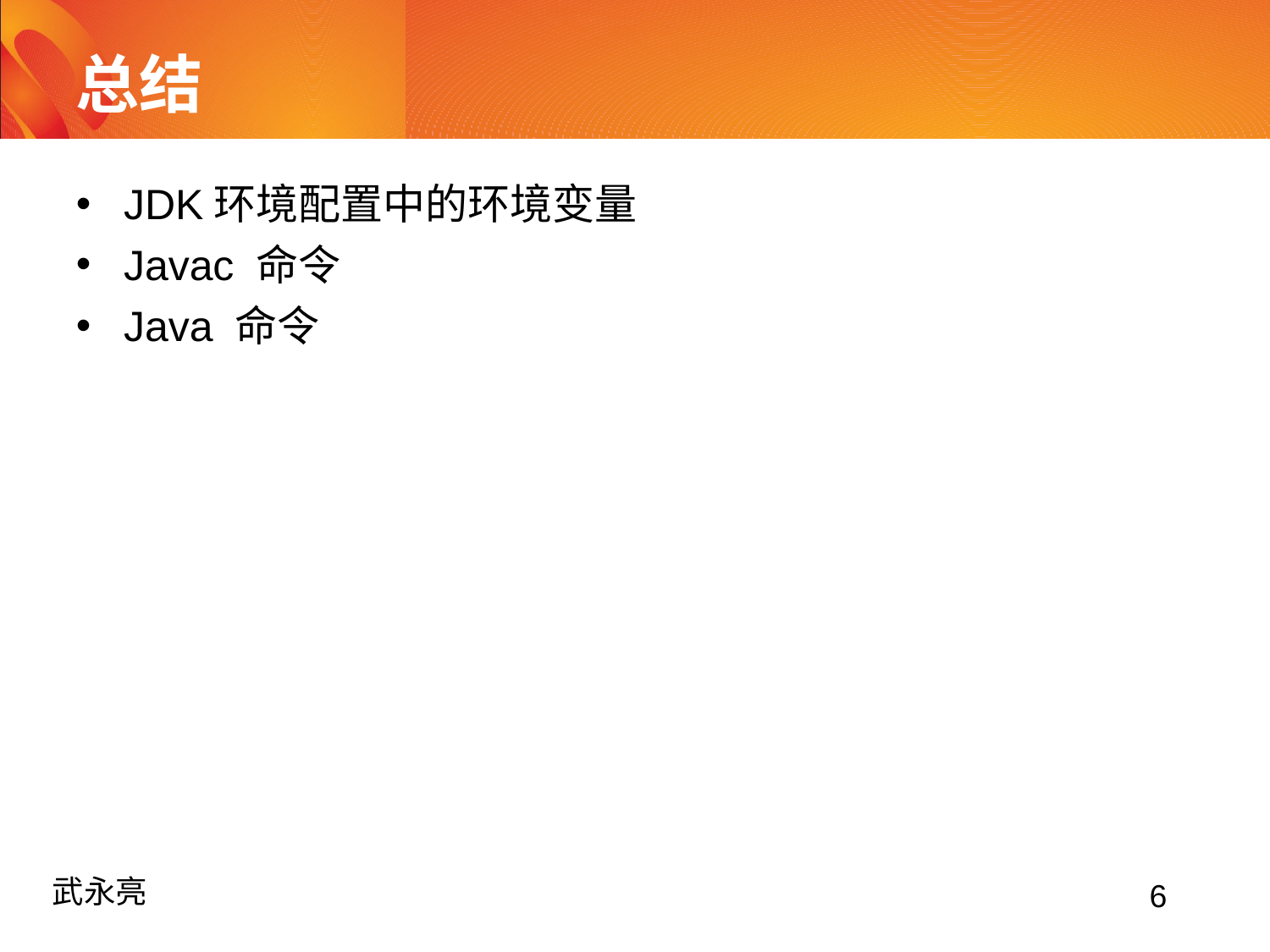

# 总结
JDK环境配置中的环境变量
Javac 命令
Java 命令